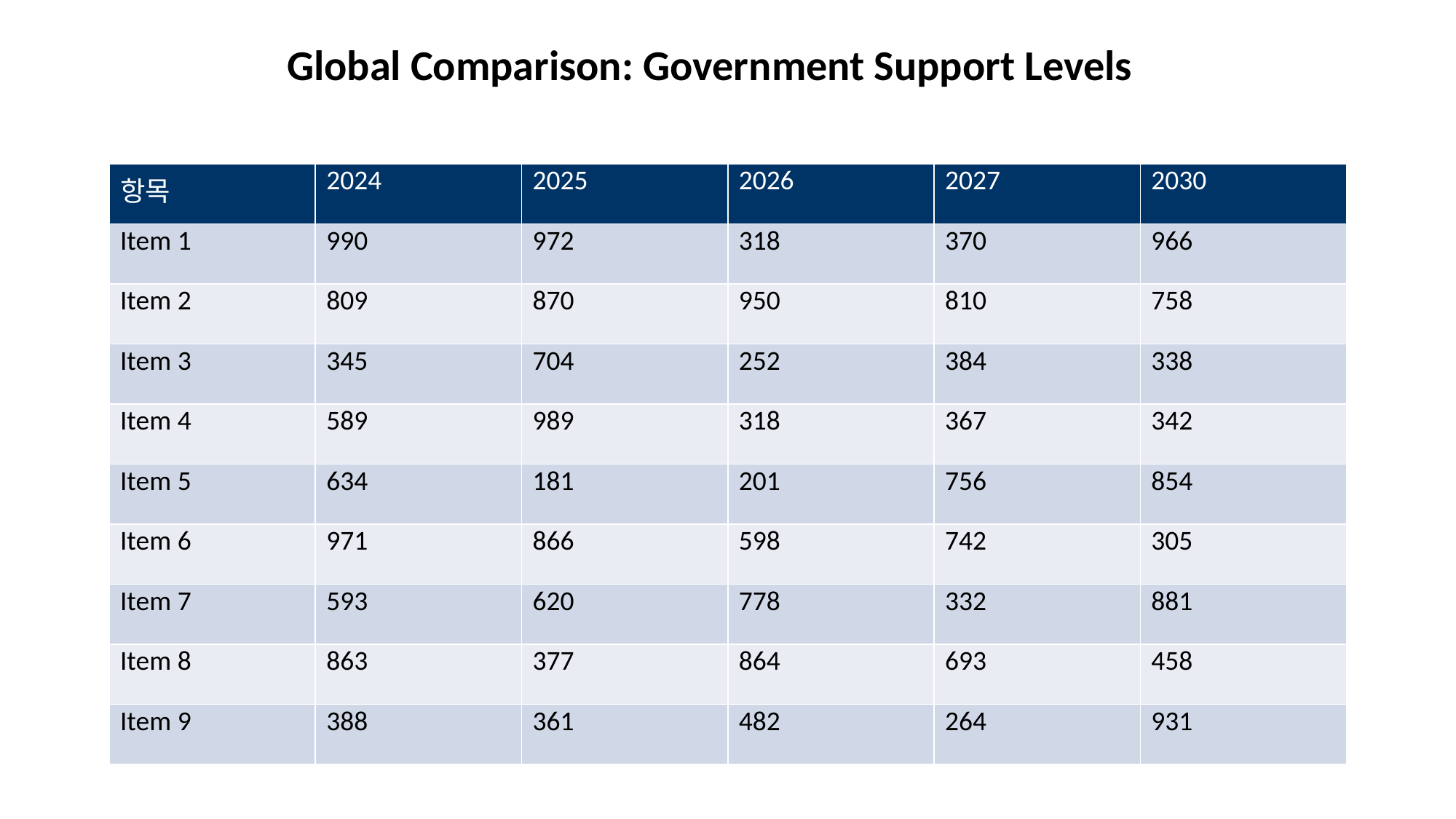

Global Comparison: Government Support Levels
#
| 항목 | 2024 | 2025 | 2026 | 2027 | 2030 |
| --- | --- | --- | --- | --- | --- |
| Item 1 | 990 | 972 | 318 | 370 | 966 |
| Item 2 | 809 | 870 | 950 | 810 | 758 |
| Item 3 | 345 | 704 | 252 | 384 | 338 |
| Item 4 | 589 | 989 | 318 | 367 | 342 |
| Item 5 | 634 | 181 | 201 | 756 | 854 |
| Item 6 | 971 | 866 | 598 | 742 | 305 |
| Item 7 | 593 | 620 | 778 | 332 | 881 |
| Item 8 | 863 | 377 | 864 | 693 | 458 |
| Item 9 | 388 | 361 | 482 | 264 | 931 |